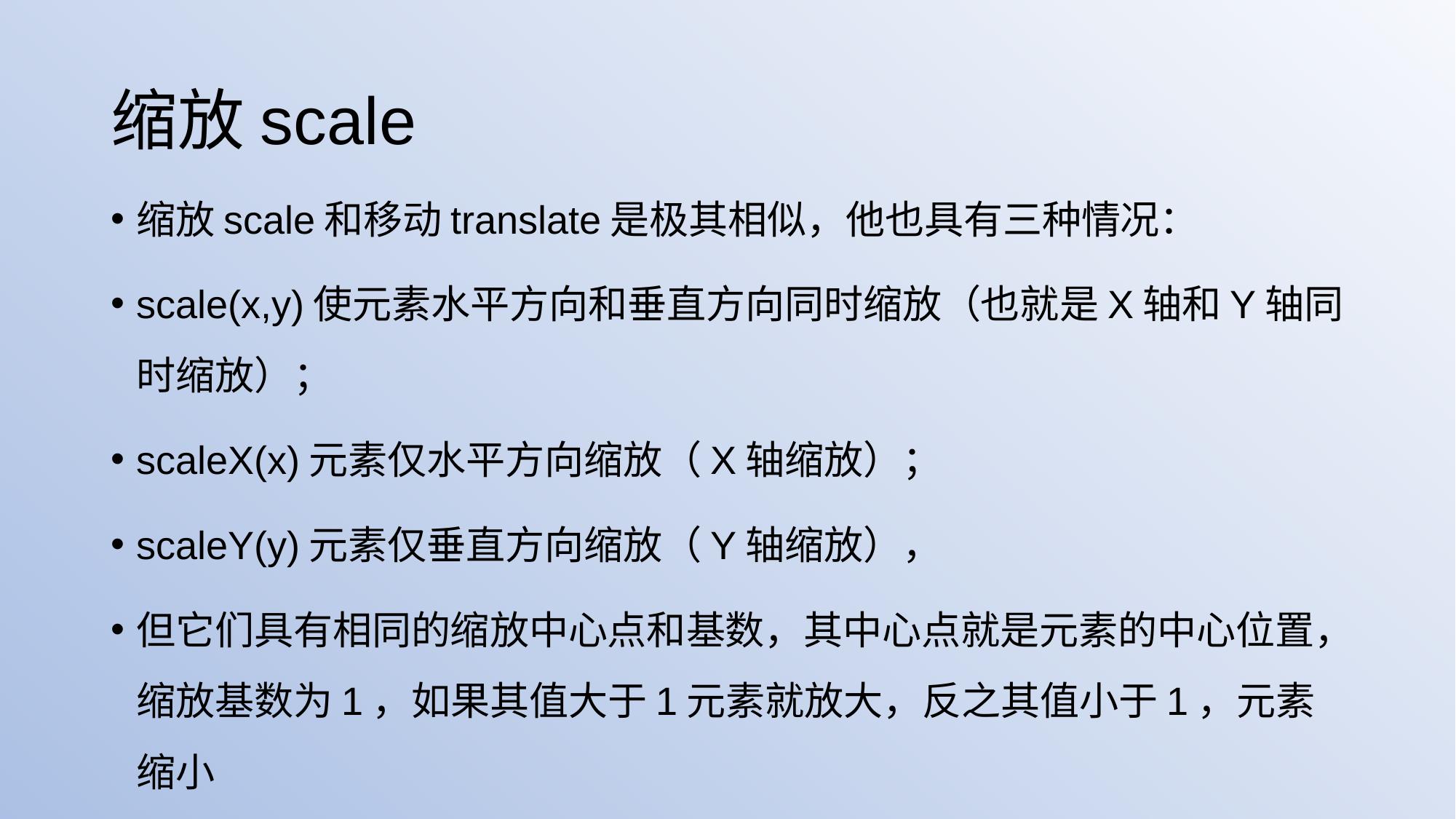

# 缩放scale
缩放scale和移动translate是极其相似，他也具有三种情况：
scale(x,y)使元素水平方向和垂直方向同时缩放（也就是X轴和Y轴同时缩放）；
scaleX(x)元素仅水平方向缩放（X轴缩放）；
scaleY(y)元素仅垂直方向缩放（Y轴缩放），
但它们具有相同的缩放中心点和基数，其中心点就是元素的中心位置，缩放基数为1，如果其值大于1元素就放大，反之其值小于1，元素缩小